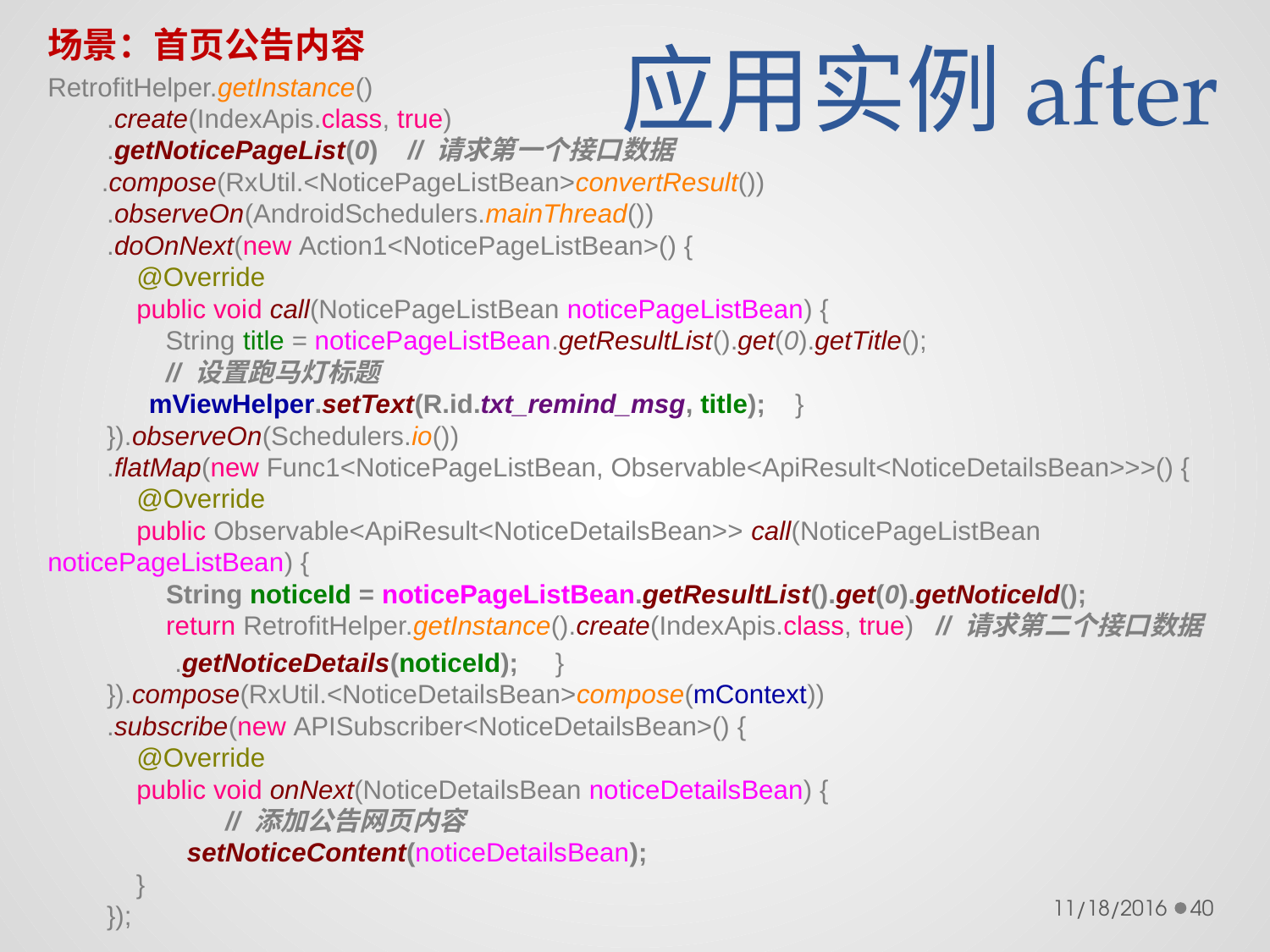

# 应用实例after
场景：首页公告内容
RetrofitHelper.getInstance()
        .create(IndexApis.class, true)
        .getNoticePageList(0)    // 请求第一个接口数据
        .compose(RxUtil.<NoticePageListBean>convertResult())
        .observeOn(AndroidSchedulers.mainThread())
        .doOnNext(new Action1<NoticePageListBean>() {
            @Override
            public void call(NoticePageListBean noticePageListBean) {
                String title = noticePageListBean.getResultList().get(0).getTitle();
                // 设置跑马灯标题
                mViewHelper.setText(R.id.txt_remind_msg, title);    }
        }).observeOn(Schedulers.io())
        .flatMap(new Func1<NoticePageListBean, Observable<ApiResult<NoticeDetailsBean>>>() {
            @Override
            public Observable<ApiResult<NoticeDetailsBean>> call(NoticePageListBean 	noticePageListBean) {
                String noticeId = noticePageListBean.getResultList().get(0).getNoticeId();
                return RetrofitHelper.getInstance().create(IndexApis.class, true)   // 请求第二个接口数据
	.getNoticeDetails(noticeId);     }
        }).compose(RxUtil.<NoticeDetailsBean>compose(mContext))
        .subscribe(new APISubscriber<NoticeDetailsBean>() {
            @Override
            public void onNext(NoticeDetailsBean noticeDetailsBean) {
                        // 添加公告网页内容
	 setNoticeContent(noticeDetailsBean);
            }
        });
11/18/2016
40